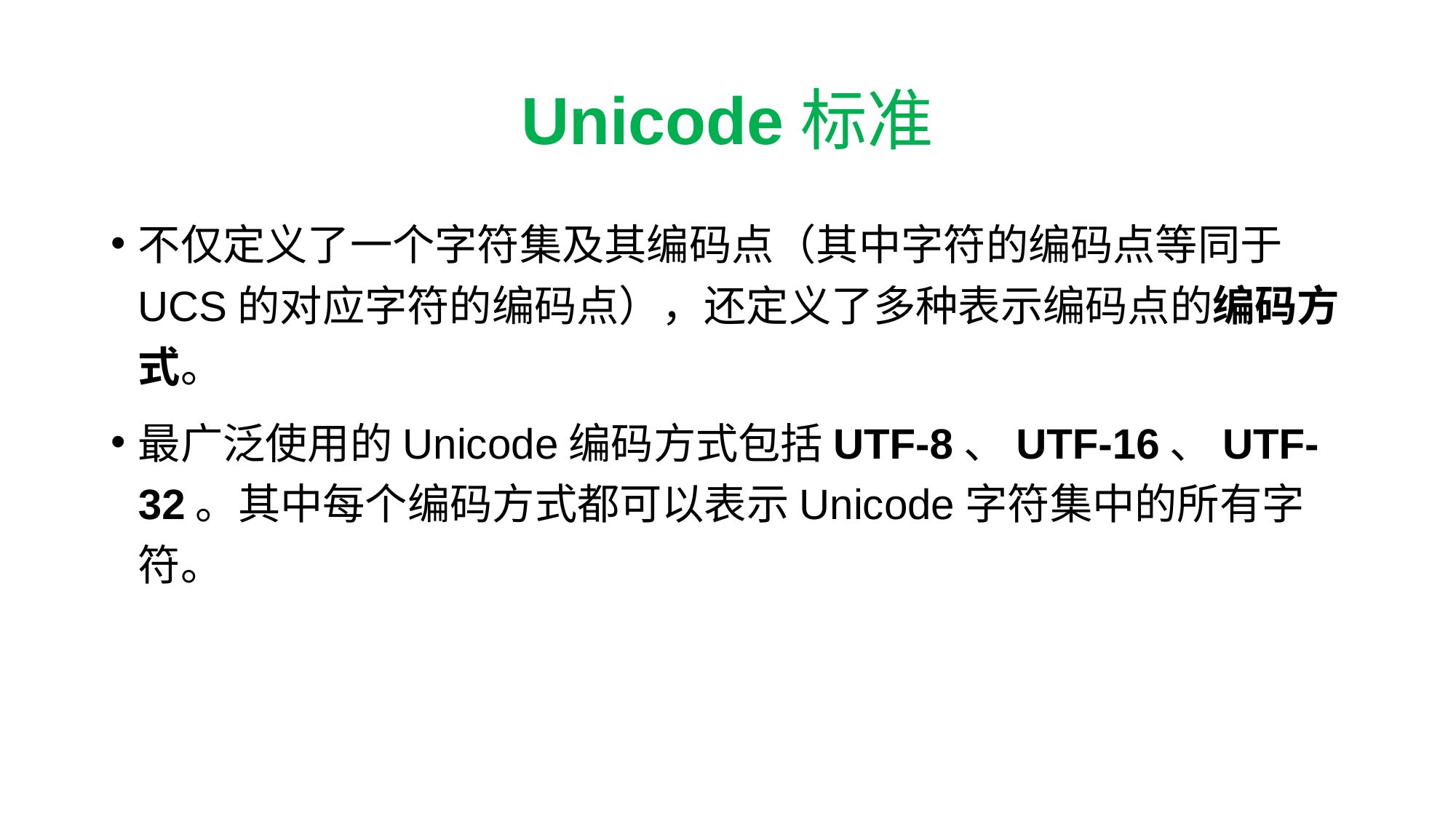

# Unicode标准
不仅定义了一个字符集及其编码点（其中字符的编码点等同于UCS的对应字符的编码点），还定义了多种表示编码点的编码方式。
最广泛使用的Unicode编码方式包括UTF-8、UTF-16、UTF-32。其中每个编码方式都可以表示Unicode字符集中的所有字符。